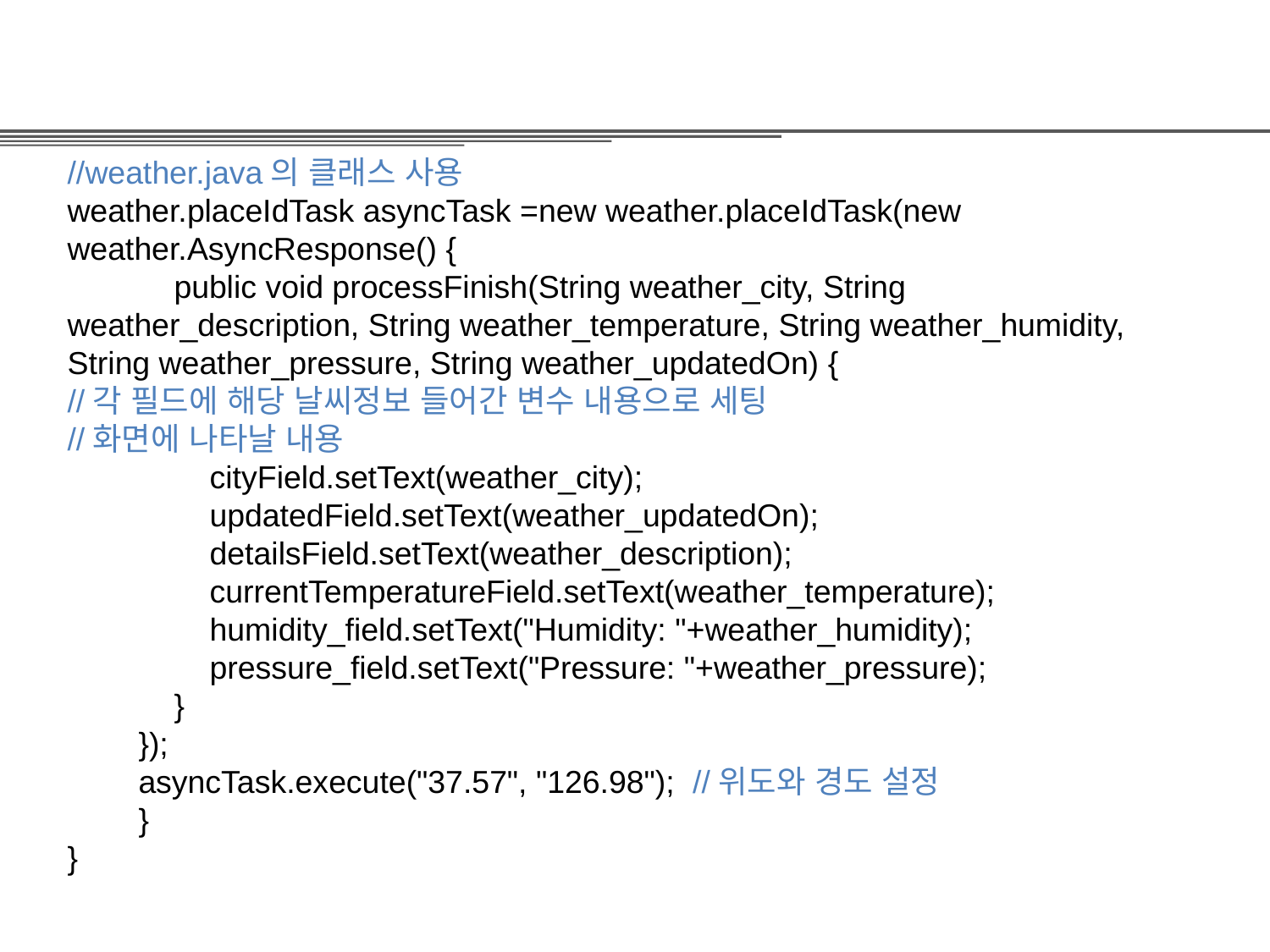

//weather.java의 클래스 사용
weather.placeIdTask asyncTask =new weather.placeIdTask(new weather.AsyncResponse() {
            public void processFinish(String weather_city, String weather_description, String weather_temperature, String weather_humidity, String weather_pressure, String weather_updatedOn) {
//각 필드에 해당 날씨정보 들어간 변수 내용으로 세팅
//화면에 나타날 내용
                cityField.setText(weather_city);
                updatedField.setText(weather_updatedOn);
                detailsField.setText(weather_description);
                currentTemperatureField.setText(weather_temperature);
                humidity_field.setText("Humidity: "+weather_humidity);
                pressure_field.setText("Pressure: "+weather_pressure);
            }
        });
        asyncTask.execute("37.57", "126.98");  //위도와 경도 설정
        }
}